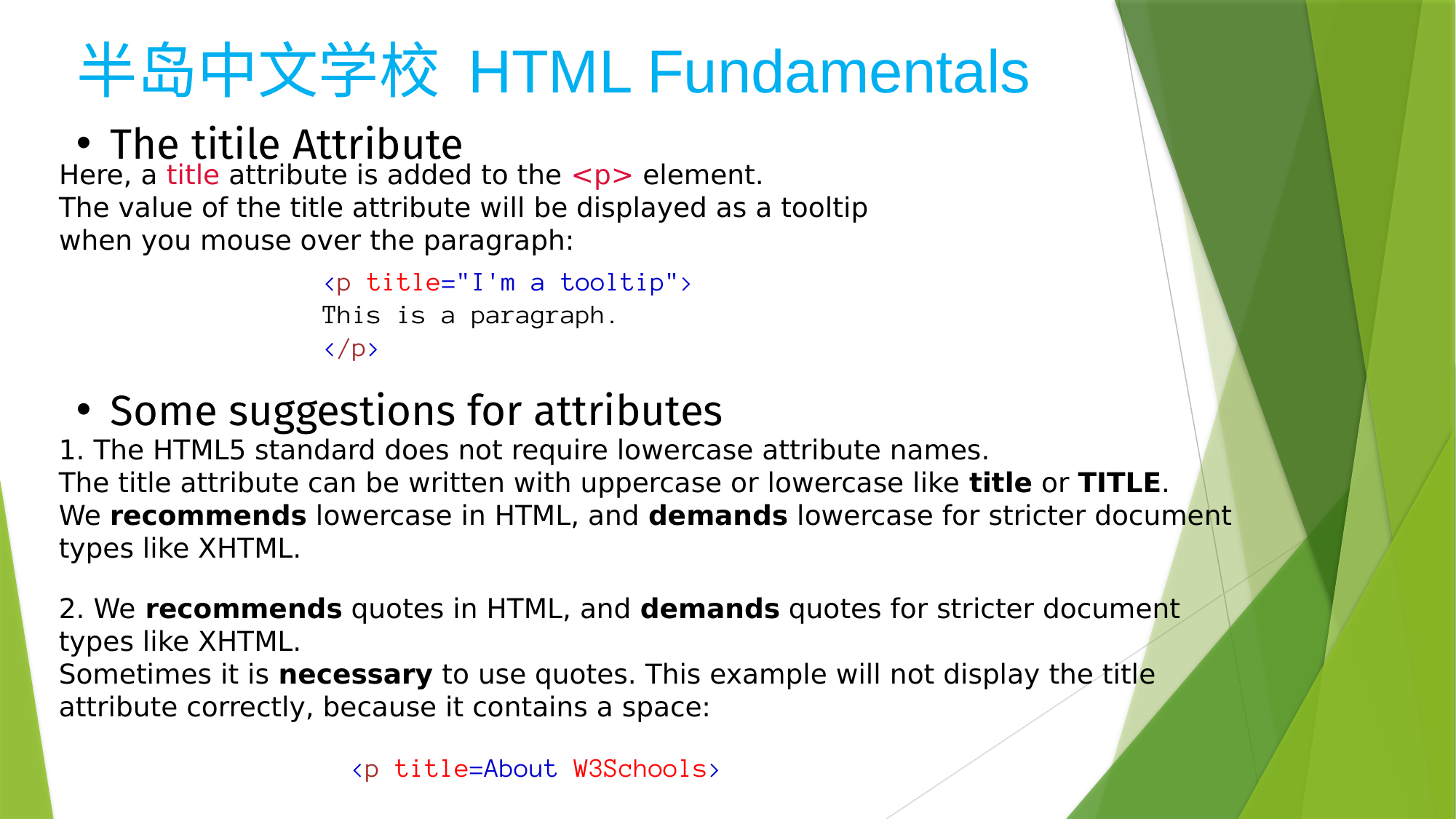

半岛中文学校 HTML Fundamentals
The titile Attribute

Here, a title attribute is added to the <p> element.
The value of the title attribute will be displayed as a tooltip
when you mouse over the paragraph:
<p title="I'm a tooltip">
This is a paragraph.
</p>
Some suggestions for attributes

1. The HTML5 standard does not require lowercase attribute names.
The title attribute can be written with uppercase or lowercase like title or TITLE.
We recommends lowercase in HTML, and demands lowercase for stricter document types like XHTML.
2. We recommends quotes in HTML, and demands quotes for stricter document types like XHTML.
Sometimes it is necessary to use quotes. This example will not display the title attribute correctly, because it contains a space:
<p title=About W3Schools>